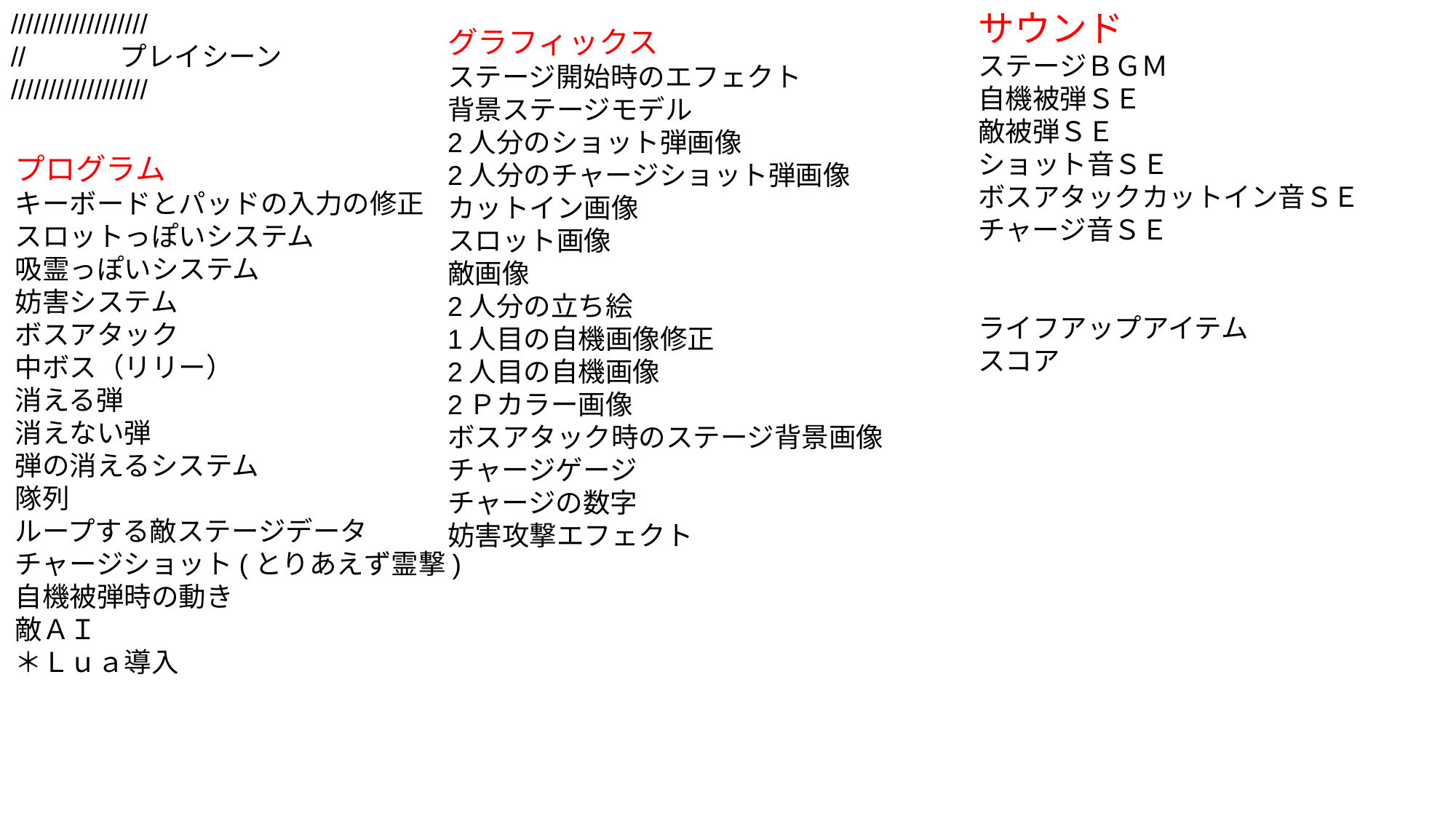

サウンド
ステージＢＧＭ
自機被弾ＳＥ
敵被弾ＳＥ
ショット音ＳＥ
ボスアタックカットイン音ＳＥ
チャージ音ＳＥ

ライフアップアイテム
スコア

//////////////////
//	プレイシーン
//////////////////

グラフィックス
ステージ開始時のエフェクト
背景ステージモデル
2人分のショット弾画像
2人分のチャージショット弾画像
カットイン画像
スロット画像
敵画像
2人分の立ち絵
1人目の自機画像修正
2人目の自機画像
2Ｐカラー画像
ボスアタック時のステージ背景画像
チャージゲージ
チャージの数字
妨害攻撃エフェクト
プログラム
キーボードとパッドの入力の修正
スロットっぽいシステム
吸霊っぽいシステム
妨害システム
ボスアタック
中ボス（リリー）
消える弾
消えない弾
弾の消えるシステム
隊列
ループする敵ステージデータ
チャージショット(とりあえず霊撃)
自機被弾時の動き
敵ＡＩ
＊Ｌｕａ導入